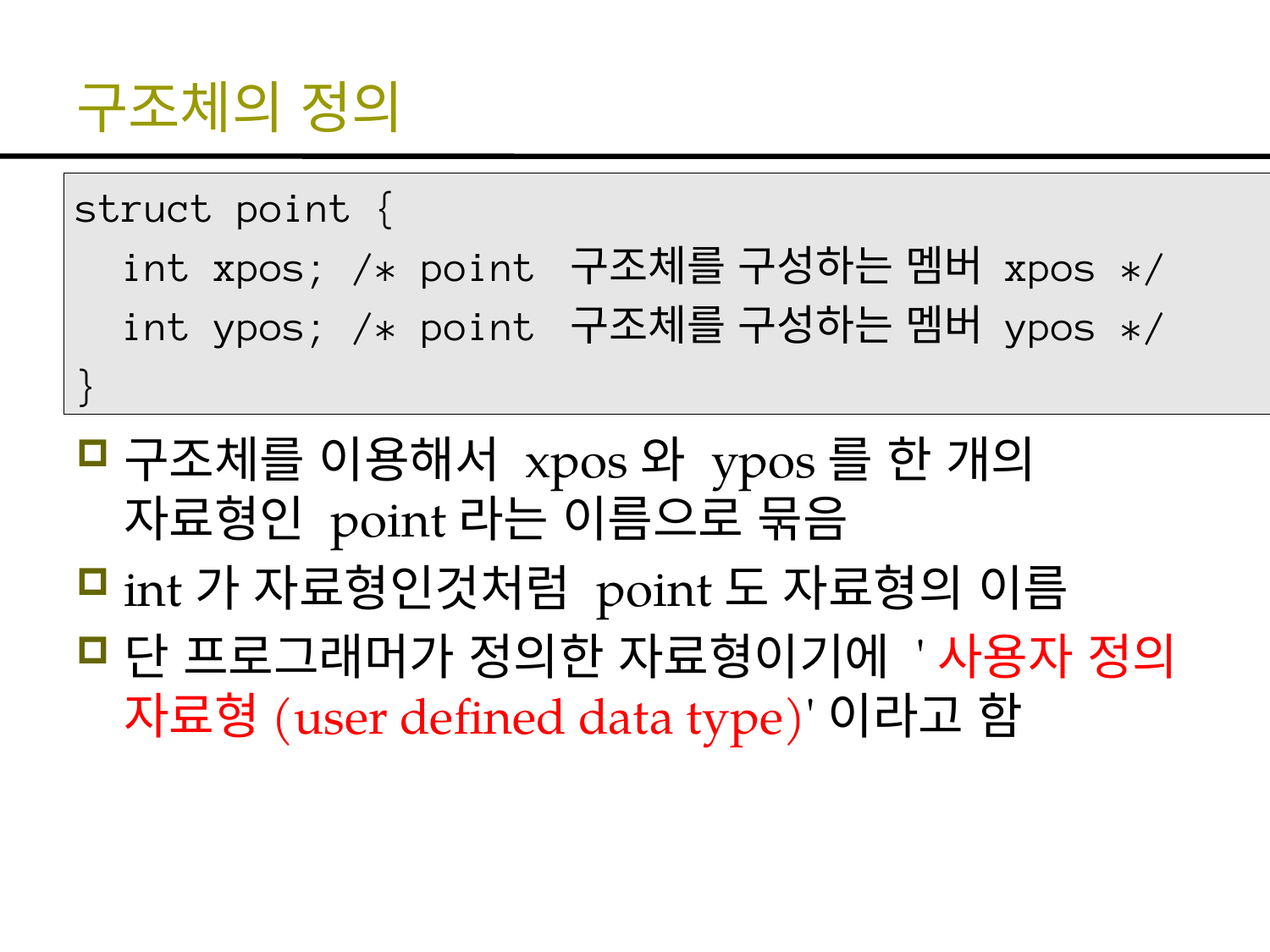

# 구조체의 정의
struct point {
  int xpos; /* point 구조체를 구성하는 멤버 xpos */
  int ypos; /* point 구조체를 구성하는 멤버 ypos */
}
구조체를 이용해서 xpos와 ypos를 한 개의 자료형인 point라는 이름으로 묶음
int가 자료형인것처럼 point도 자료형의 이름
단 프로그래머가 정의한 자료형이기에 '사용자 정의 자료형(user defined data type)'이라고 함